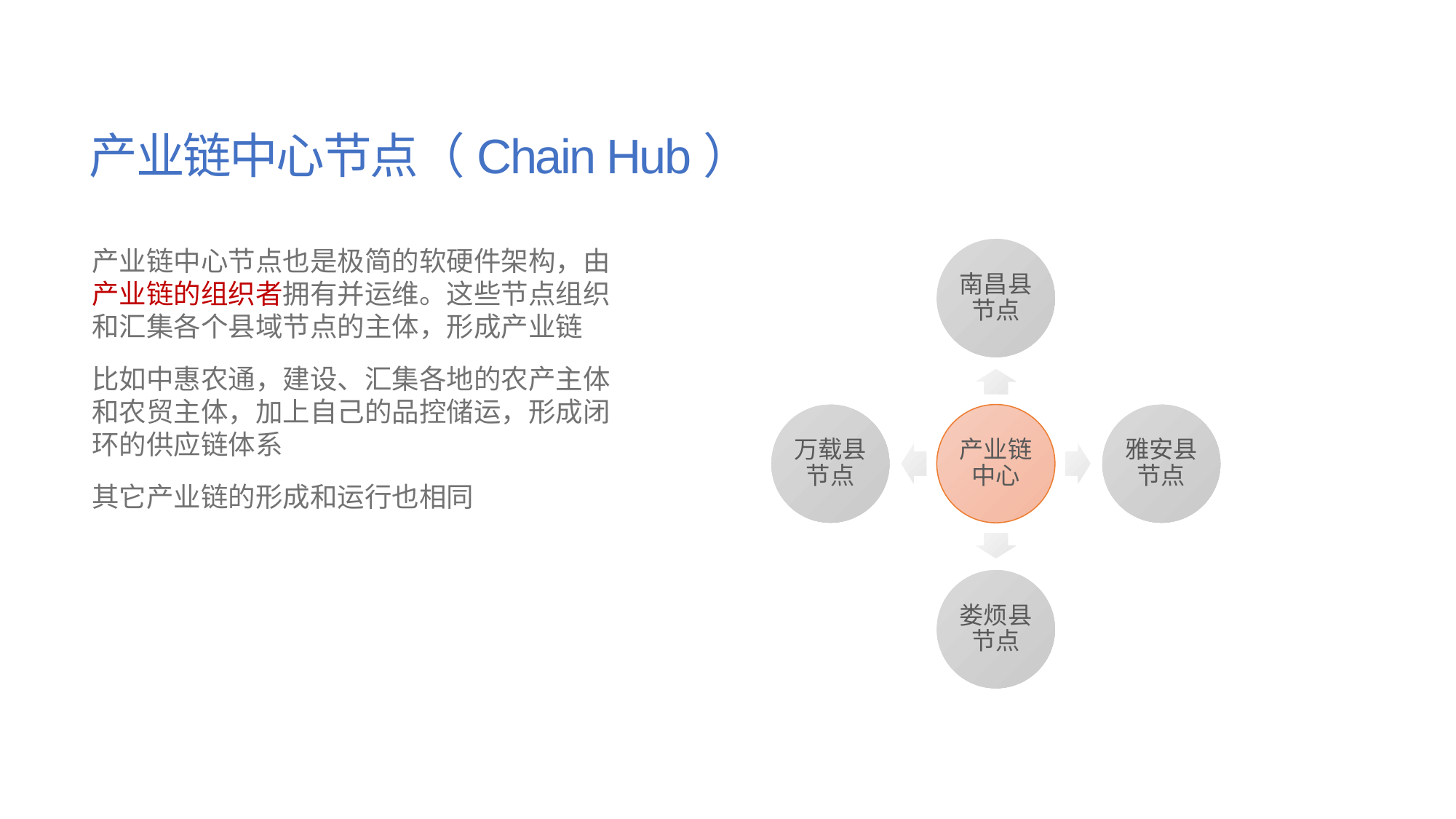

# 产业链中心节点（Chain Hub）
产业链中心节点也是极简的软硬件架构，由产业链的组织者拥有并运维。这些节点组织和汇集各个县域节点的主体，形成产业链
比如中惠农通，建设、汇集各地的农产主体和农贸主体，加上自己的品控储运，形成闭环的供应链体系
其它产业链的形成和运行也相同

产业链中心

南昌县节点

雅安县节点

娄烦县节点

万载县节点